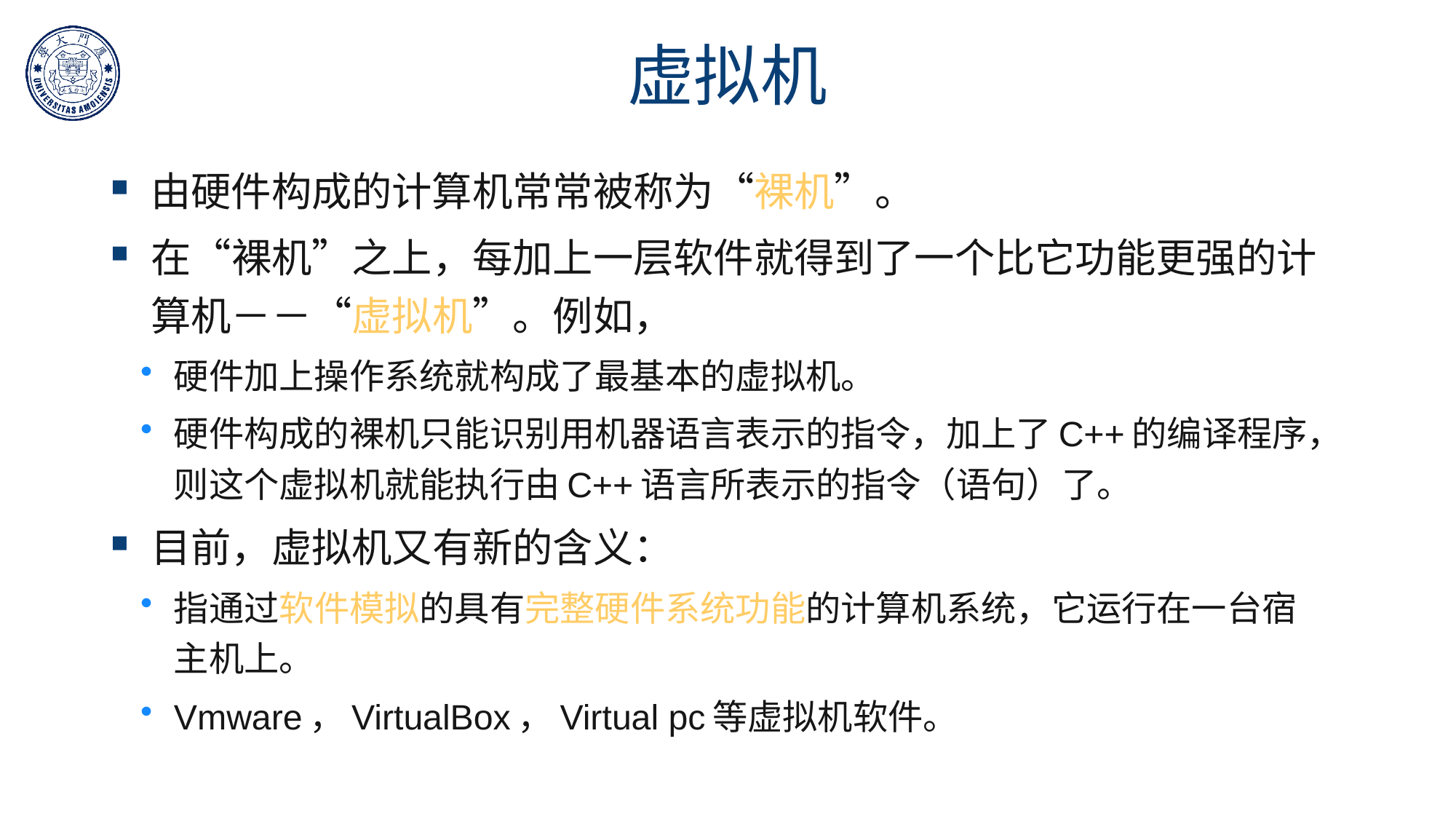

# 虚拟机
由硬件构成的计算机常常被称为“裸机”。
在“裸机”之上，每加上一层软件就得到了一个比它功能更强的计算机－－“虚拟机”。例如，
硬件加上操作系统就构成了最基本的虚拟机。
硬件构成的裸机只能识别用机器语言表示的指令，加上了C++的编译程序，则这个虚拟机就能执行由C++语言所表示的指令（语句）了。
目前，虚拟机又有新的含义：
指通过软件模拟的具有完整硬件系统功能的计算机系统，它运行在一台宿主机上。
Vmware，VirtualBox，Virtual pc等虚拟机软件。
15